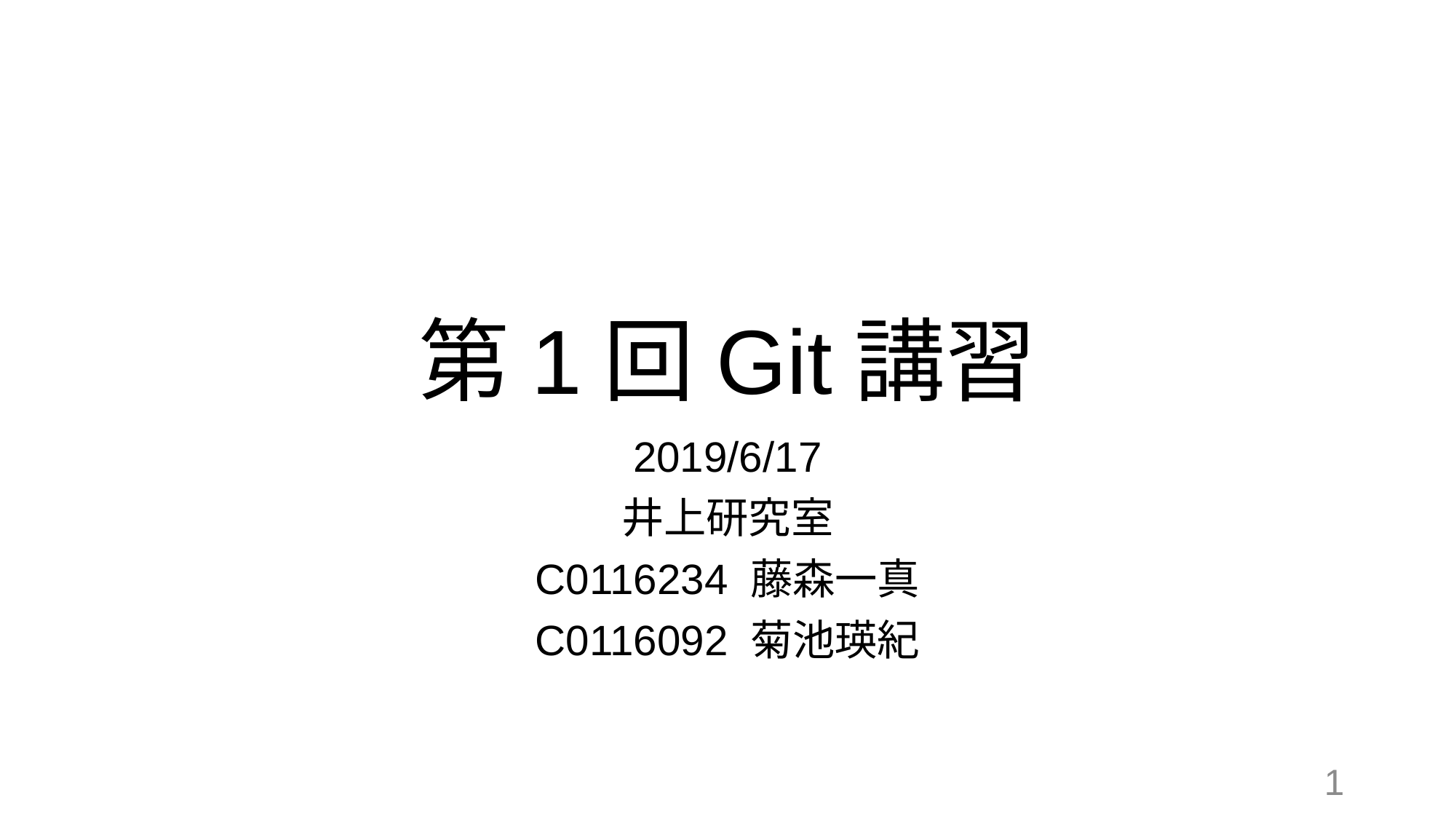

# 第1回Git講習
2019/6/17
井上研究室
C0116234 藤森一真
C0116092 菊池瑛紀
1